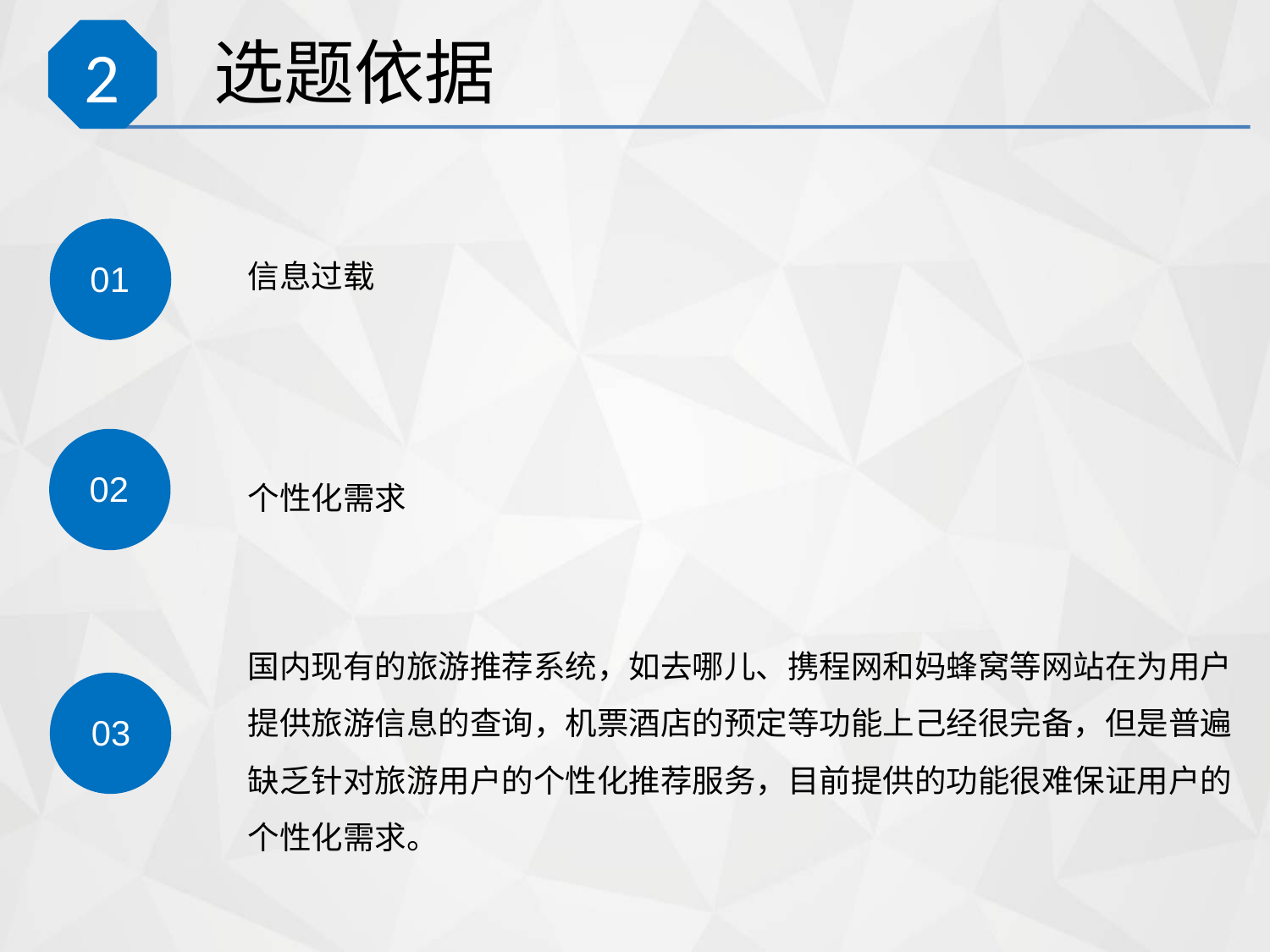

# 选题依据
2

01
信息过载

02
个性化需求
国内现有的旅游推荐系统，如去哪儿、携程网和妈蜂窝等网站在为用户提供旅游信息的查询，机票酒店的预定等功能上己经很完备，但是普遍缺乏针对旅游用户的个性化推荐服务，目前提供的功能很难保证用户的个性化需求。

03